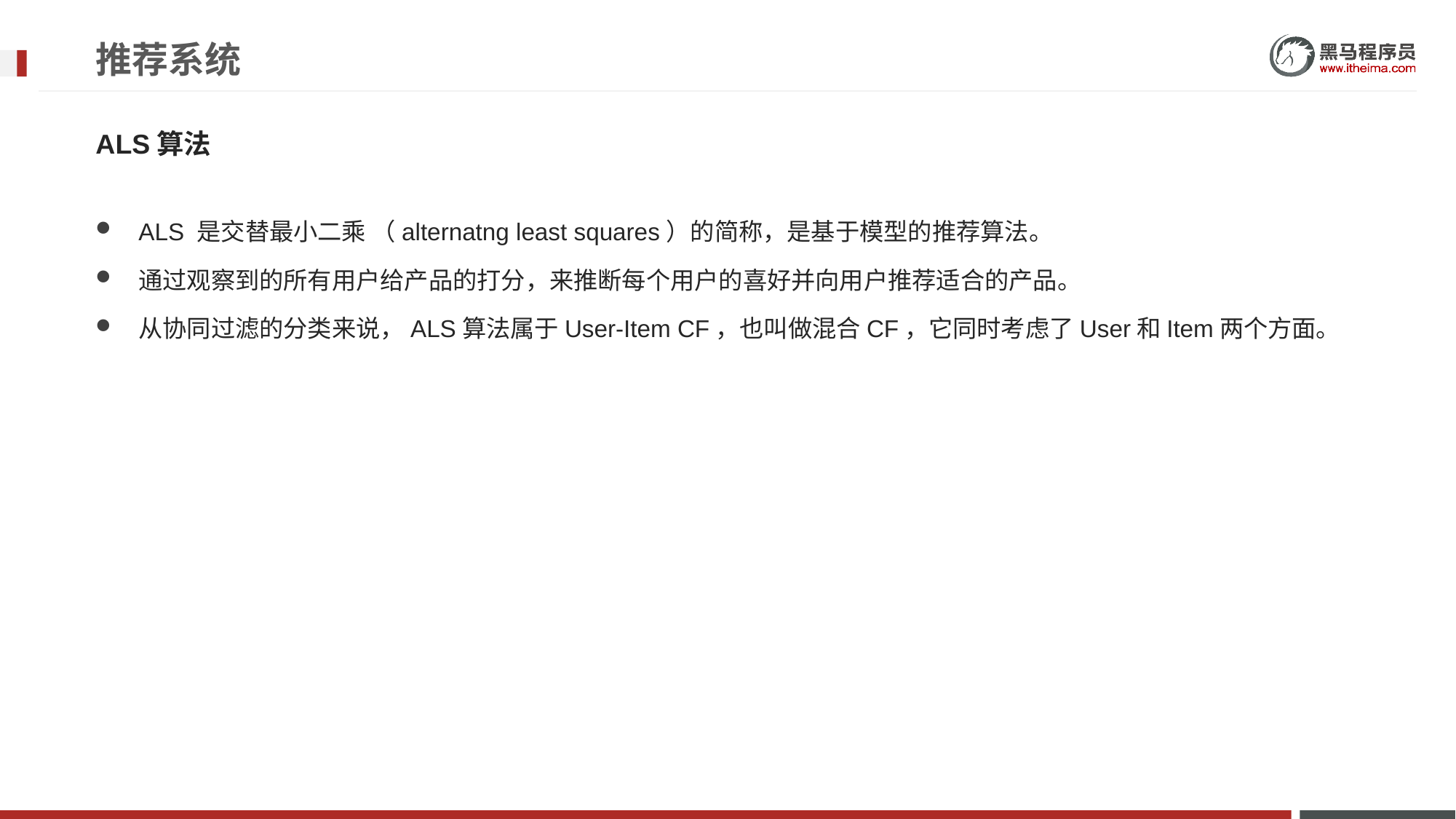

# 推荐系统
ALS算法
ALS 是交替最小二乘 （alternatng least squares）的简称，是基于模型的推荐算法。
通过观察到的所有用户给产品的打分，来推断每个用户的喜好并向用户推荐适合的产品。
从协同过滤的分类来说，ALS算法属于User-Item CF，也叫做混合CF，它同时考虑了User和Item两个方面。